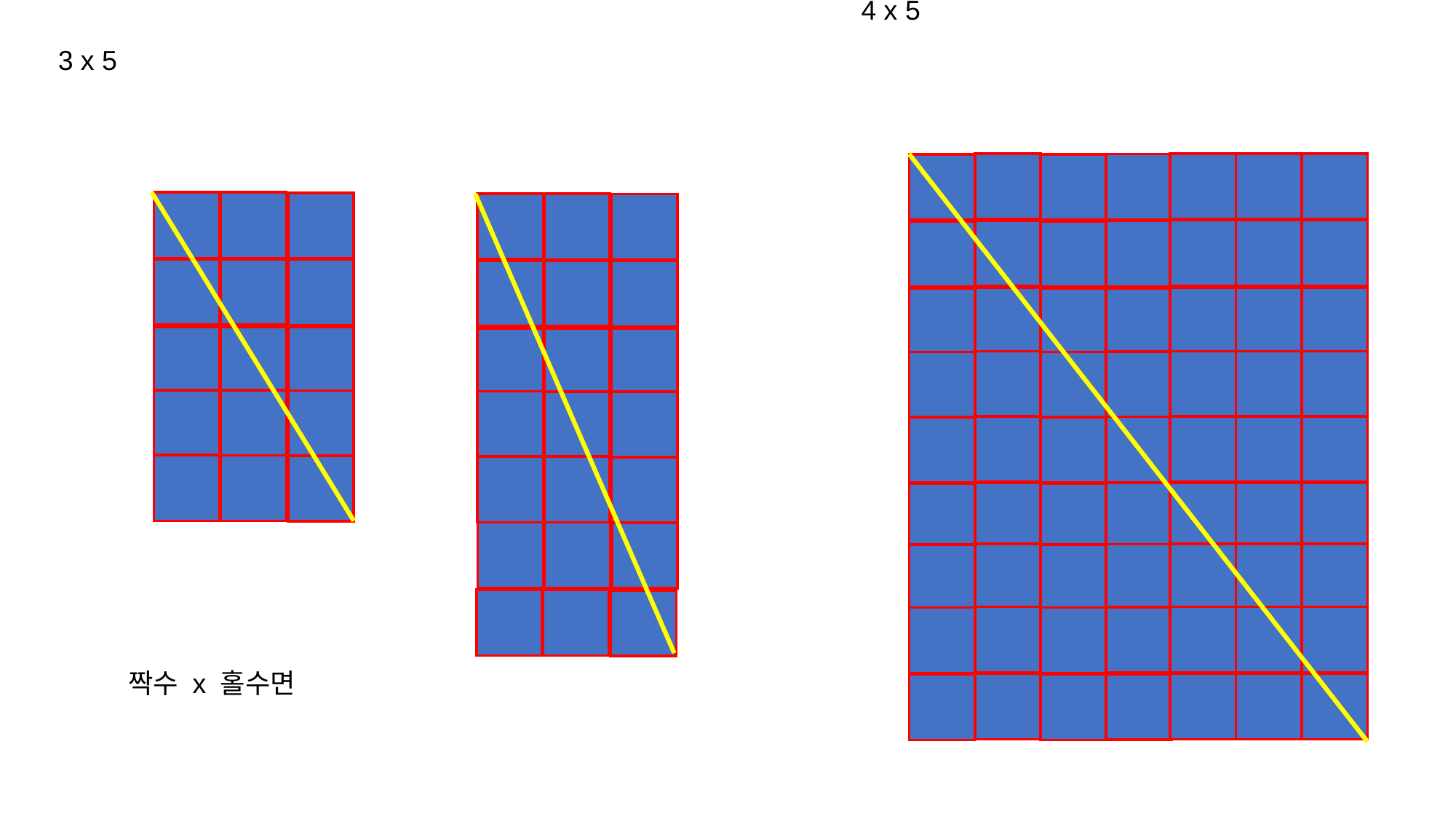

4 x 5
3 x 5

짝수 x 홀수면